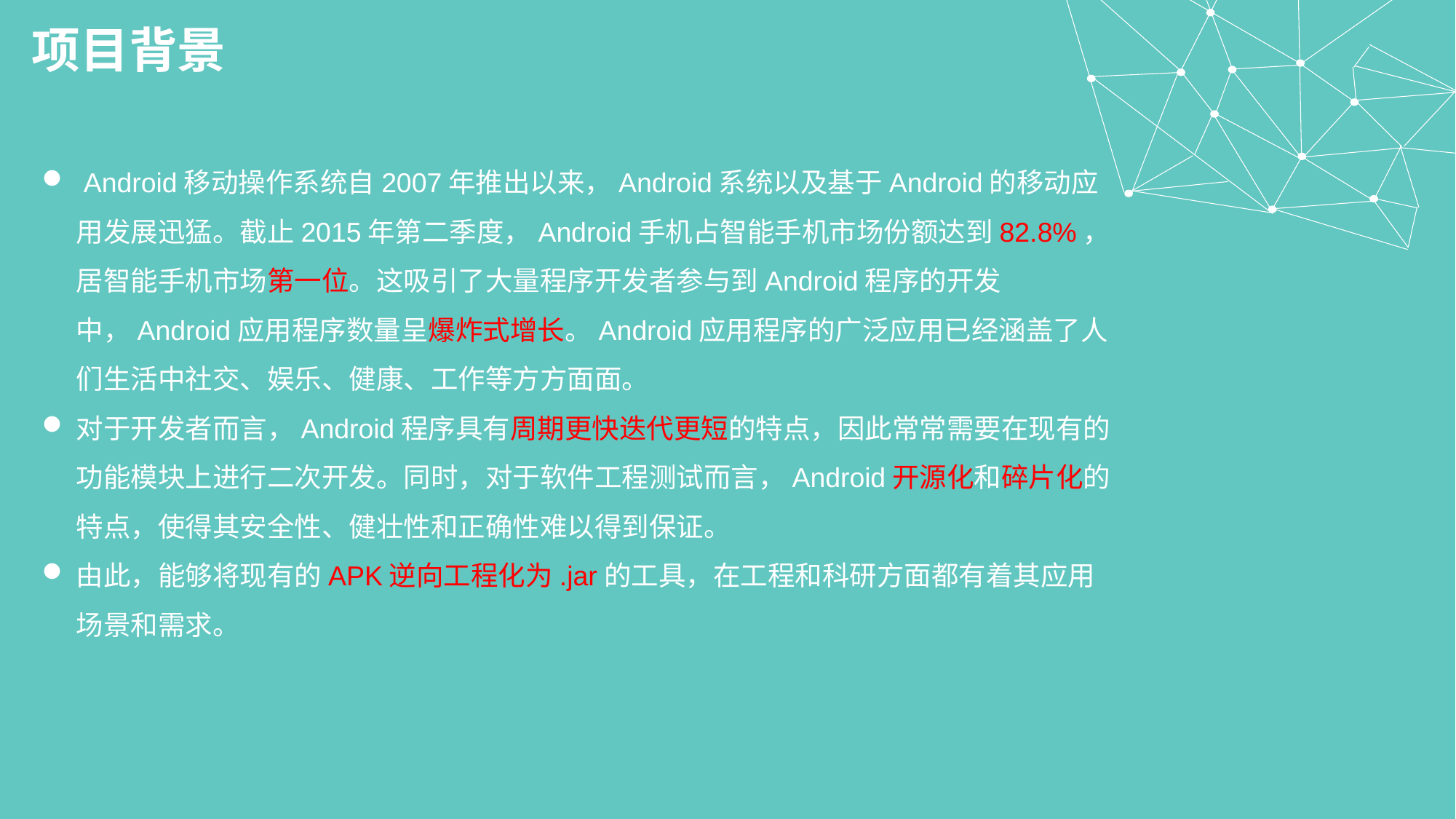

项目背景
 Android移动操作系统自2007年推出以来，Android系统以及基于Android的移动应用发展迅猛。截止2015年第二季度，Android手机占智能手机市场份额达到82.8%，居智能手机市场第一位。这吸引了大量程序开发者参与到Android程序的开发中，Android应用程序数量呈爆炸式增长。Android应用程序的广泛应用已经涵盖了人们生活中社交、娱乐、健康、工作等方方面面。
对于开发者而言，Android程序具有周期更快迭代更短的特点，因此常常需要在现有的功能模块上进行二次开发。同时，对于软件工程测试而言，Android开源化和碎片化的特点，使得其安全性、健壮性和正确性难以得到保证。
由此，能够将现有的APK逆向工程化为.jar的工具，在工程和科研方面都有着其应用场景和需求。